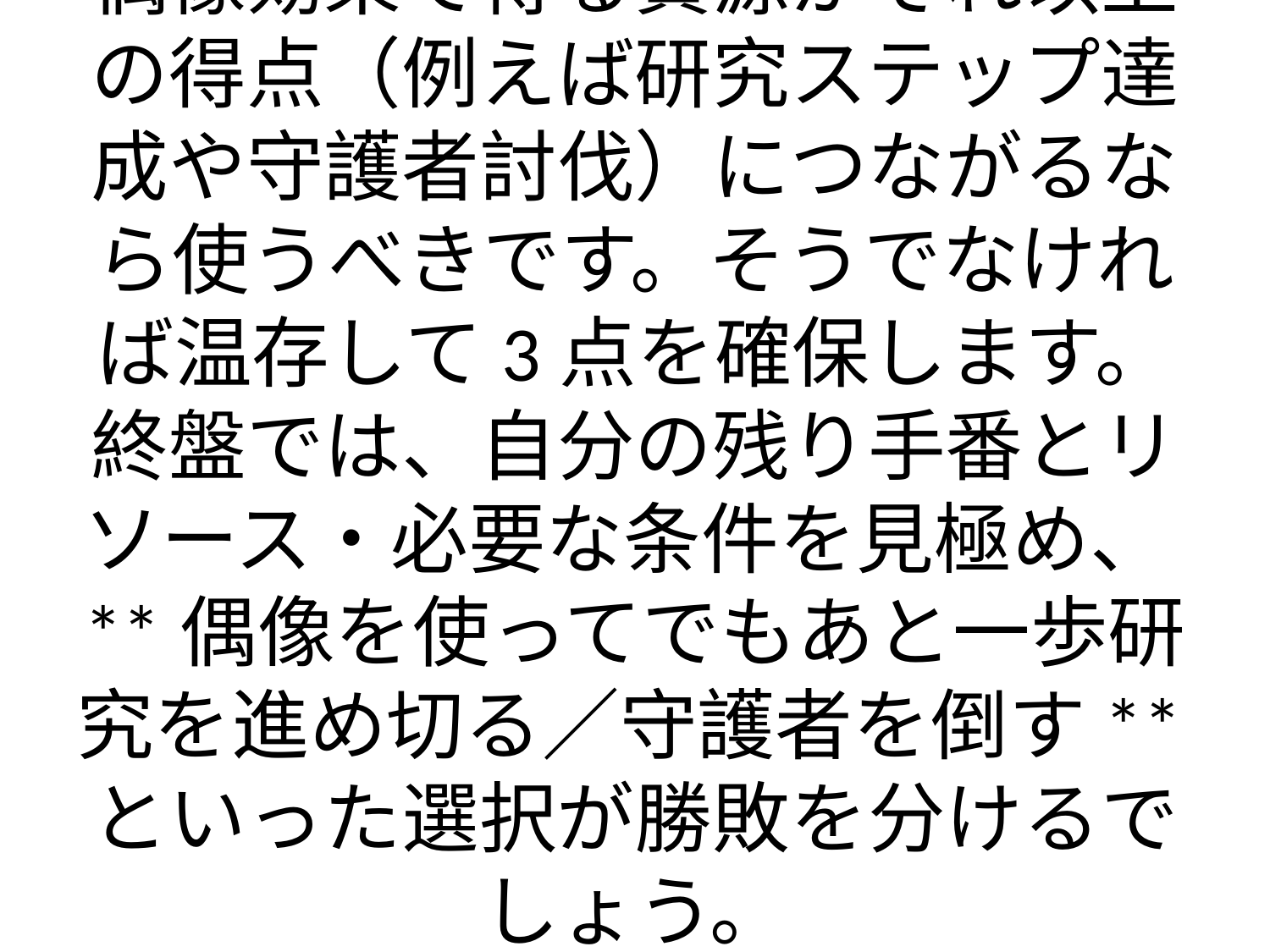

# - **偶像トークンの得点化:** 手元の偶像（アイドル）トークンは最後に1つ3点として得点源になります。**偶像は未使用のまま得点化するか、効果を使って追加資源を得るか**の判断が求められます。基本的に、偶像効果で得る資源がそれ以上の得点（例えば研究ステップ達成や守護者討伐）につながるなら使うべきです。そうでなければ温存して3点を確保します。終盤では、自分の残り手番とリソース・必要な条件を見極め、**偶像を使ってでもあと一歩研究を進め切る／守護者を倒す**といった選択が勝敗を分けるでしょう。